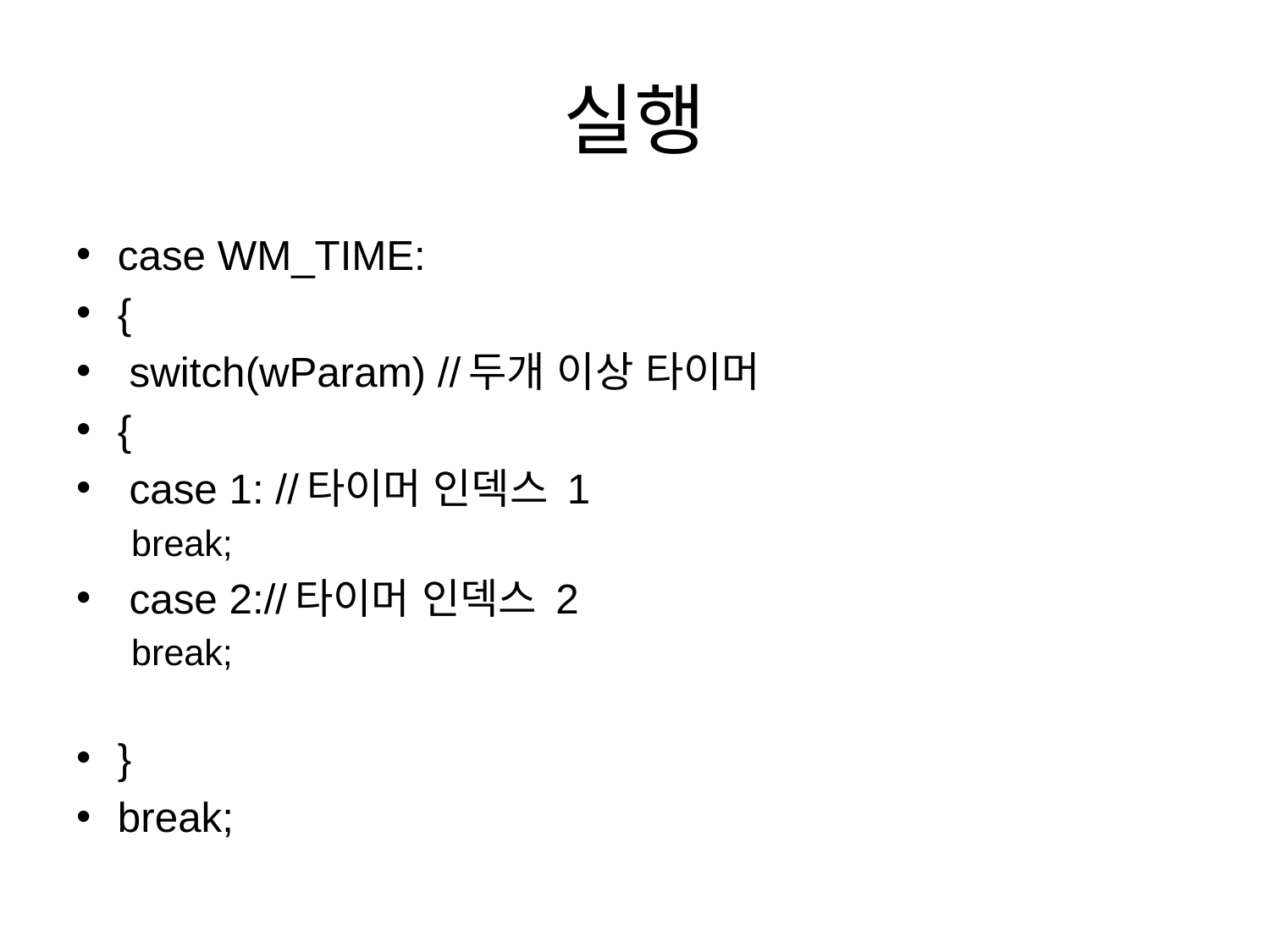

# 실행
case WM_TIME:
{
 switch(wParam) //두개 이상 타이머
{
 case 1: //타이머 인덱스 1
break;
 case 2://타이머 인덱스 2
break;

}
break;